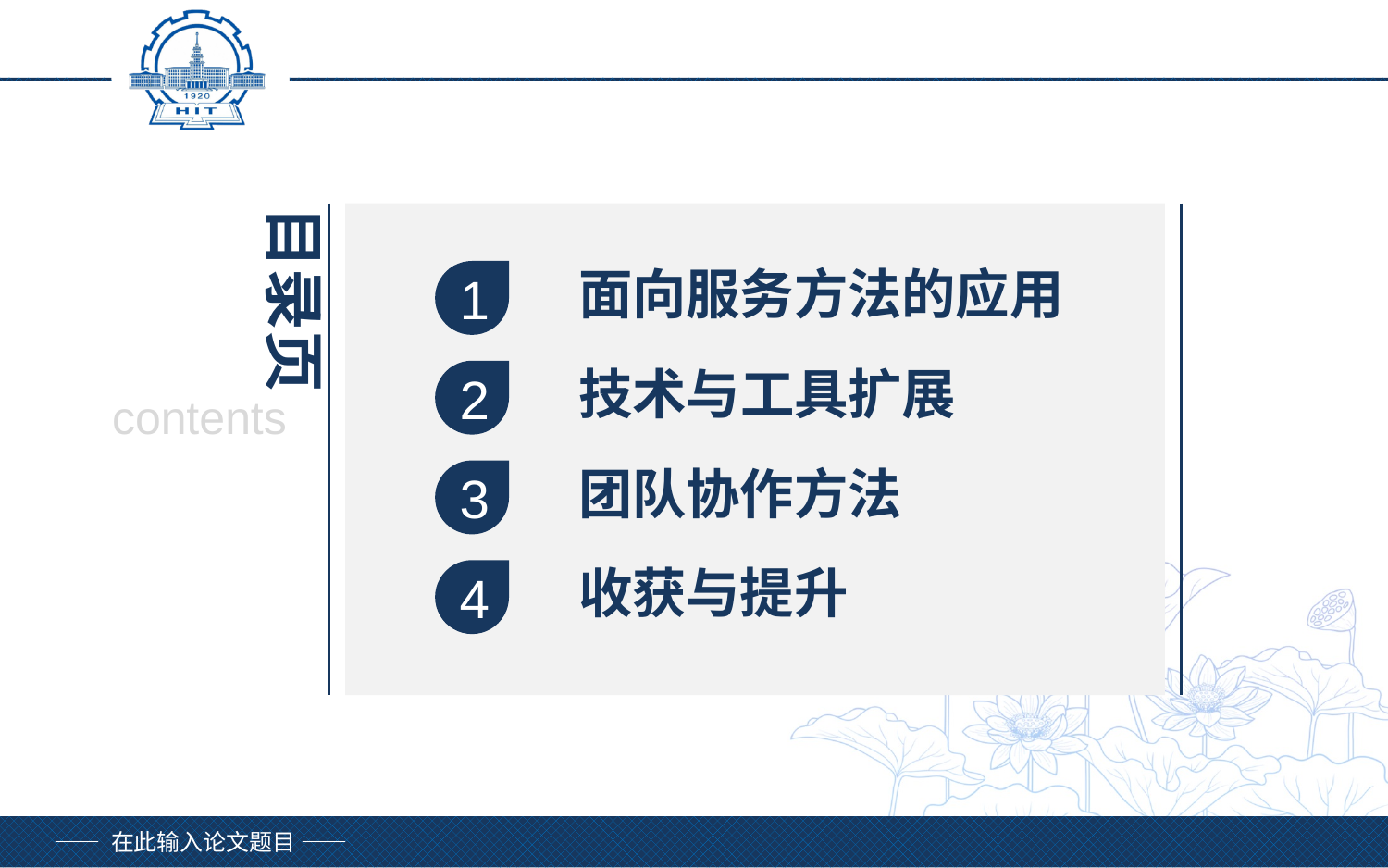

目录页

面向服务方法的应用
1
技术与工具扩展
2
contents
团队协作方法
3
收获与提升
4